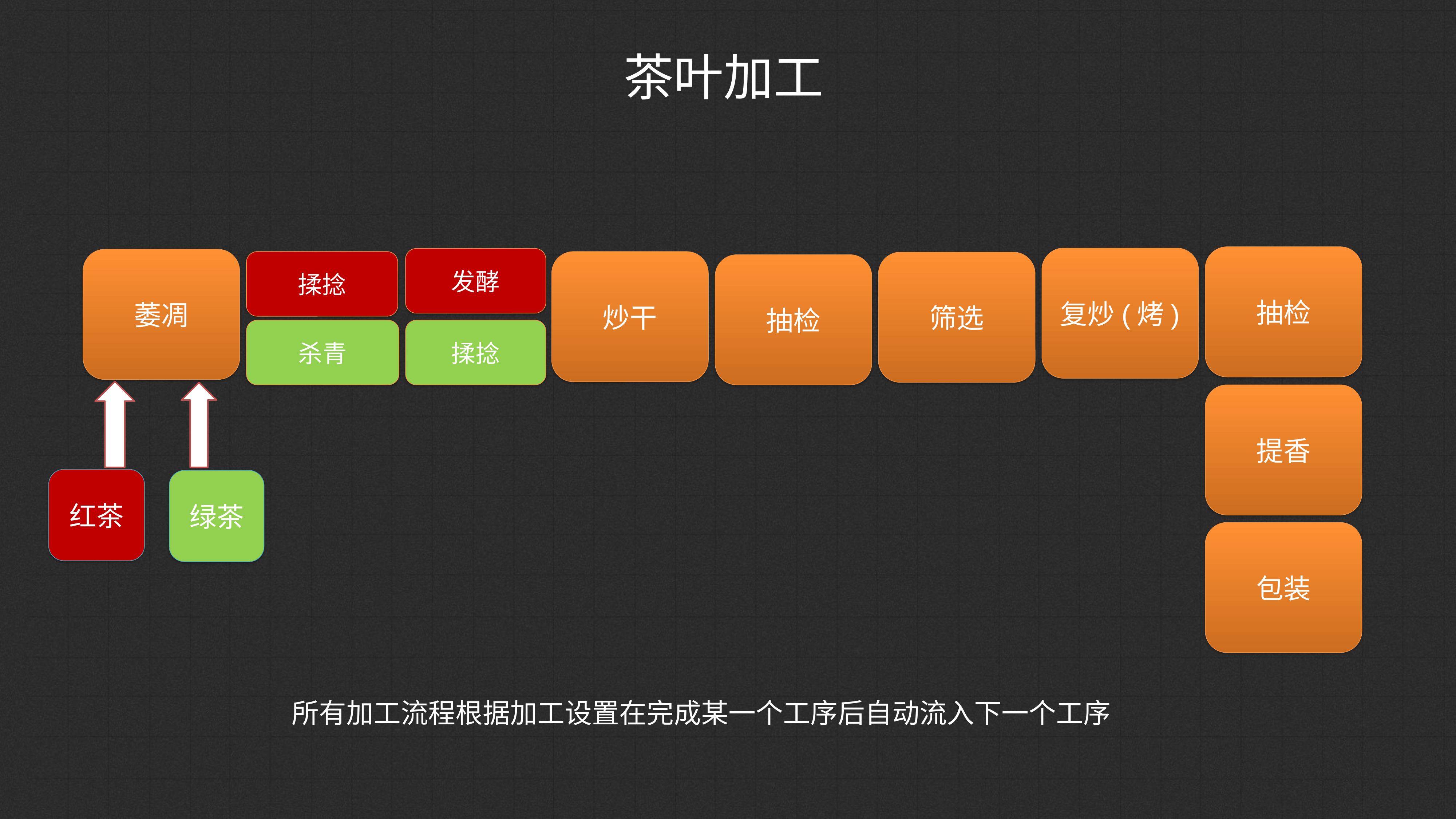

茶叶加工
抽检
复炒(烤)
发酵
萎凋
揉捻
炒干
筛选
抽检

揉捻

杀青

提香
红茶
绿茶
包装
所有加工流程根据加工设置在完成某一个工序后自动流入下一个工序